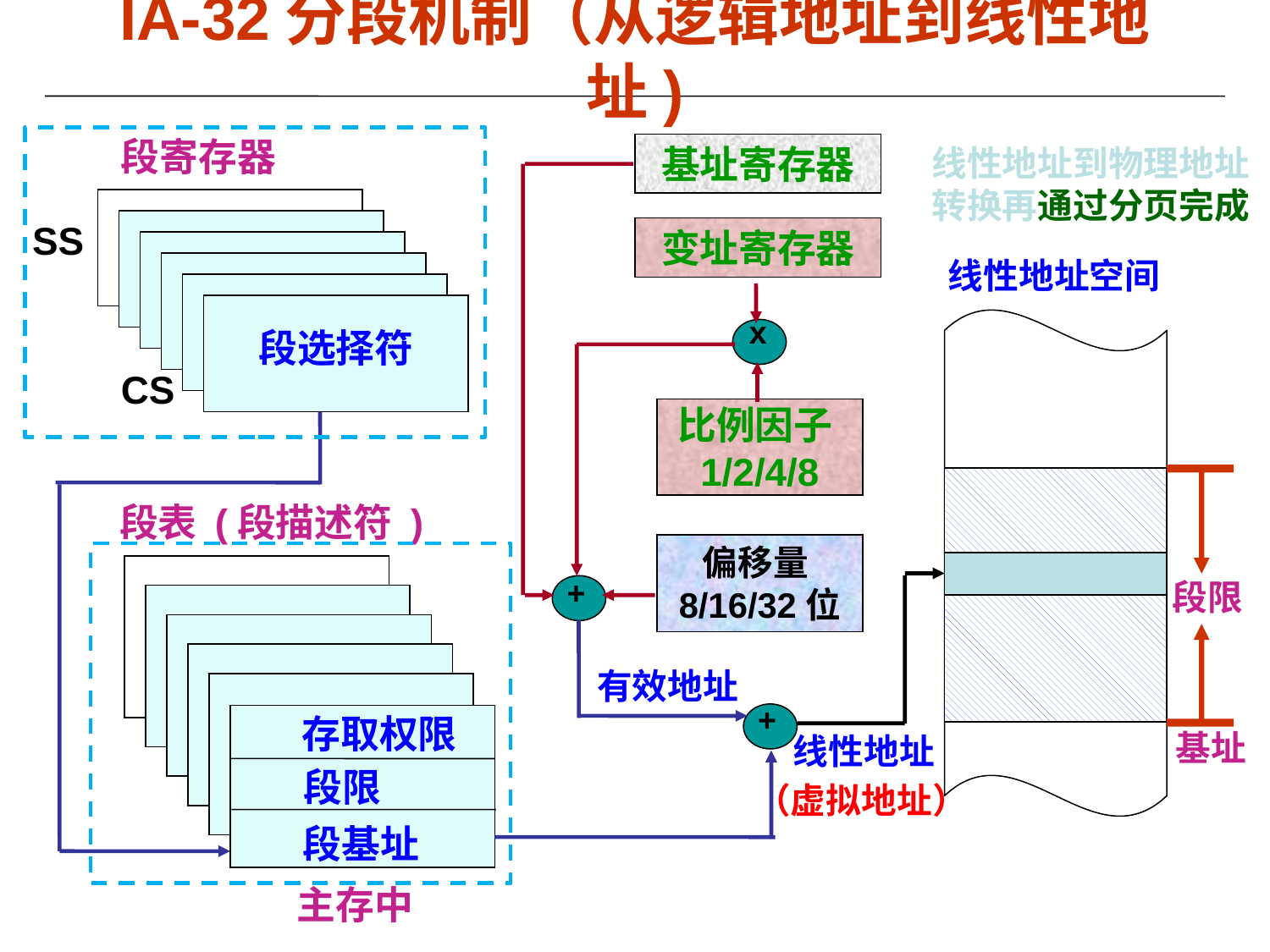

# IA-32分段机制（从逻辑地址到线性地址)
段寄存器

基址寄存器
线性地址到物理地址转换再通过分页完成

SS

变址寄存器

线性地址空间

x

段选择符

CS
比例因子1/2/4/8

段表 (段描述符 )
偏移量8/16/32位

+
段限

有效地址

+
存取权限

基址

线性地址

段限

（虚拟地址）

段基址

主存中